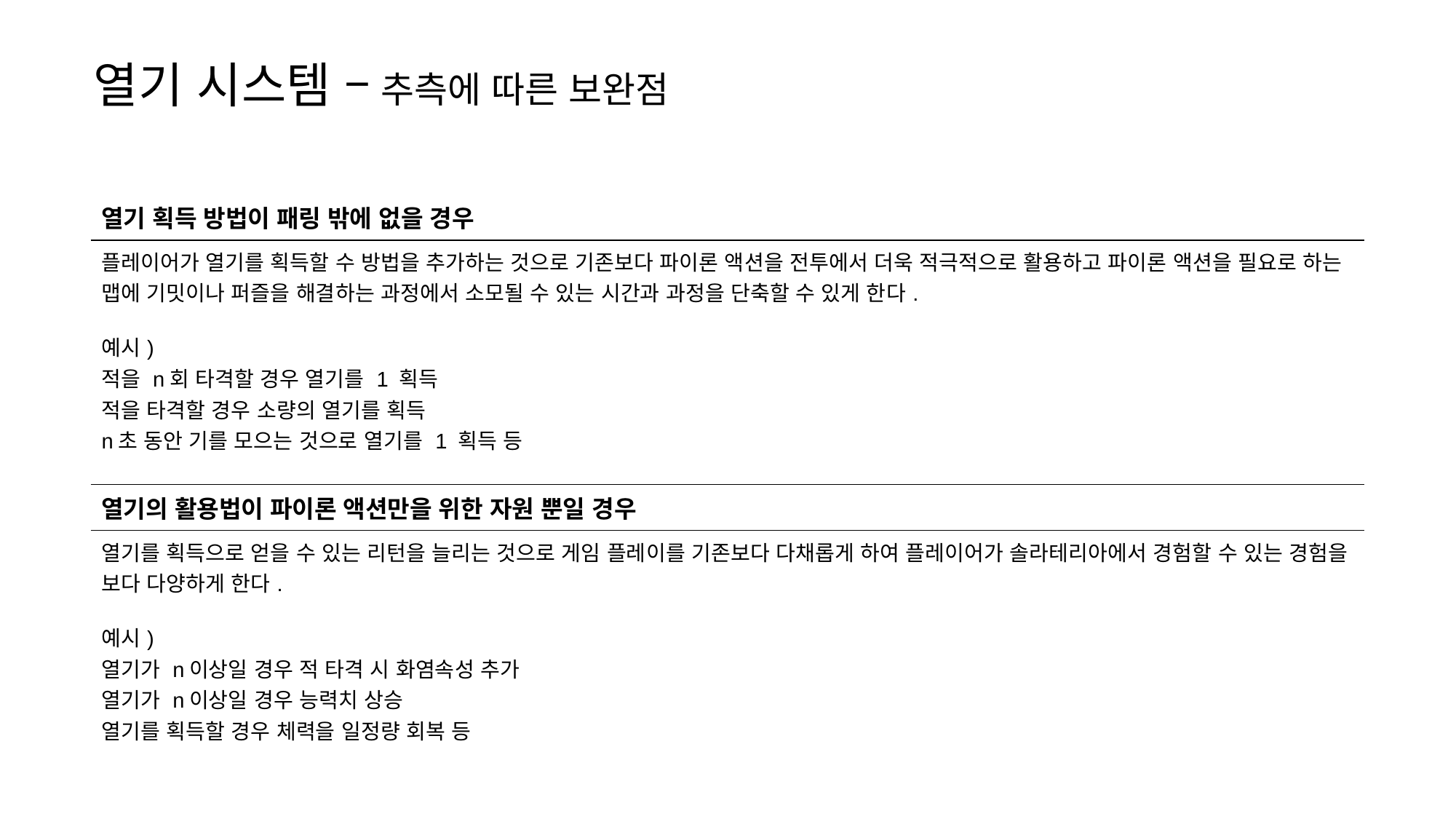

열기 시스템 – 추측에 따른 보완점
| 열기 획득 방법이 패링 밖에 없을 경우 |
| --- |
| 플레이어가 열기를 획득할 수 방법을 추가하는 것으로 기존보다 파이론 액션을 전투에서 더욱 적극적으로 활용하고 파이론 액션을 필요로 하는 맵에 기밋이나 퍼즐을 해결하는 과정에서 소모될 수 있는 시간과 과정을 단축할 수 있게 한다. 예시) 적을 n회 타격할 경우 열기를 1 획득 적을 타격할 경우 소량의 열기를 획득 n초 동안 기를 모으는 것으로 열기를 1 획득 등 |
| 열기의 활용법이 파이론 액션만을 위한 자원 뿐일 경우 |
| 열기를 획득으로 얻을 수 있는 리턴을 늘리는 것으로 게임 플레이를 기존보다 다채롭게 하여 플레이어가 솔라테리아에서 경험할 수 있는 경험을 보다 다양하게 한다. 예시) 열기가 n이상일 경우 적 타격 시 화염속성 추가 열기가 n이상일 경우 능력치 상승 열기를 획득할 경우 체력을 일정량 회복 등 |